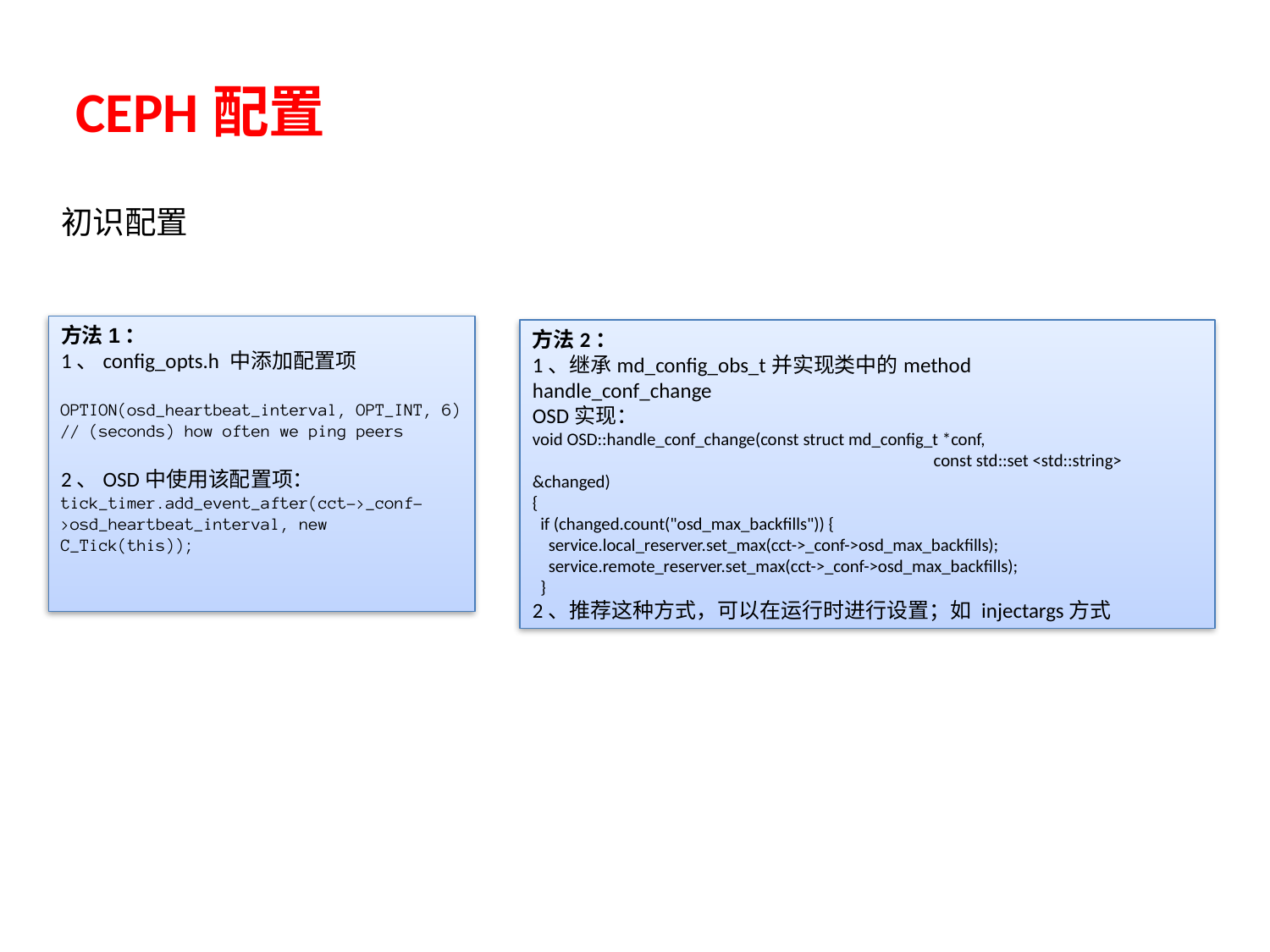

CEPH配置
初识配置
方法1：
1、config_opts.h 中添加配置项

OPTION(osd_heartbeat_interval, OPT_INT, 6)
// (seconds) how often we ping peers

2、OSD中使用该配置项：
tick_timer.add_event_after(cct->_conf->osd_heartbeat_interval, new C_Tick(this));

方法2：
1、继承md_config_obs_t并实现类中的method
handle_conf_change
OSD实现：
void OSD::handle_conf_change(const struct md_config_t *conf,
			     const std::set <std::string> &changed)
{
  if (changed.count("osd_max_backfills")) {
    service.local_reserver.set_max(cct->_conf->osd_max_backfills);
    service.remote_reserver.set_max(cct->_conf->osd_max_backfills);
  }
2、推荐这种方式，可以在运行时进行设置；如 injectargs方式